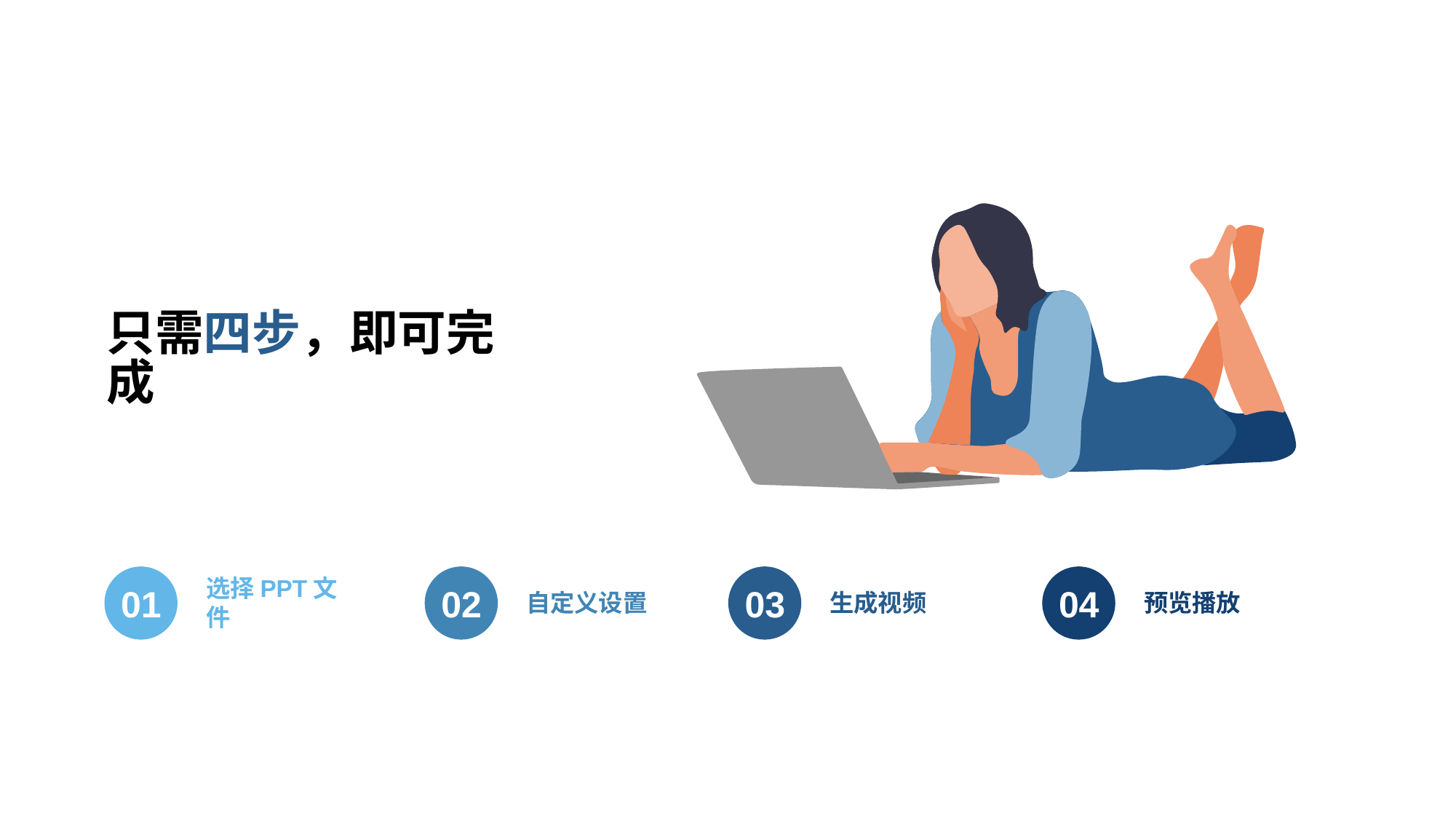

只需四步，即可完成

01
选择PPT文件

02
自定义设置

03
生成视频

04
预览播放